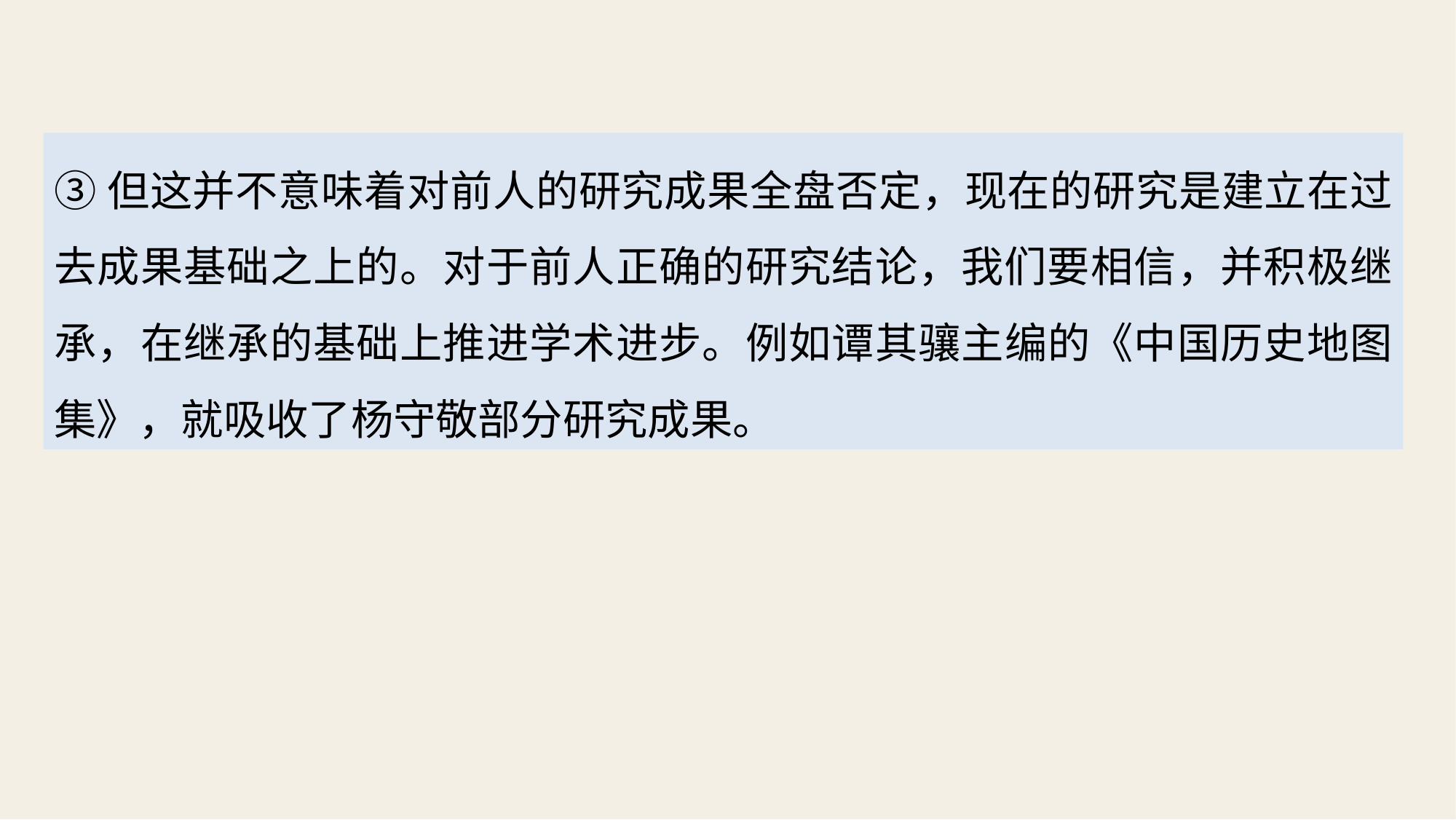

③但这并不意味着对前人的研究成果全盘否定，现在的研究是建立在过去成果基础之上的。对于前人正确的研究结论，我们要相信，并积极继承，在继承的基础上推进学术进步。例如谭其骧主编的《中国历史地图集》，就吸收了杨守敬部分研究成果。